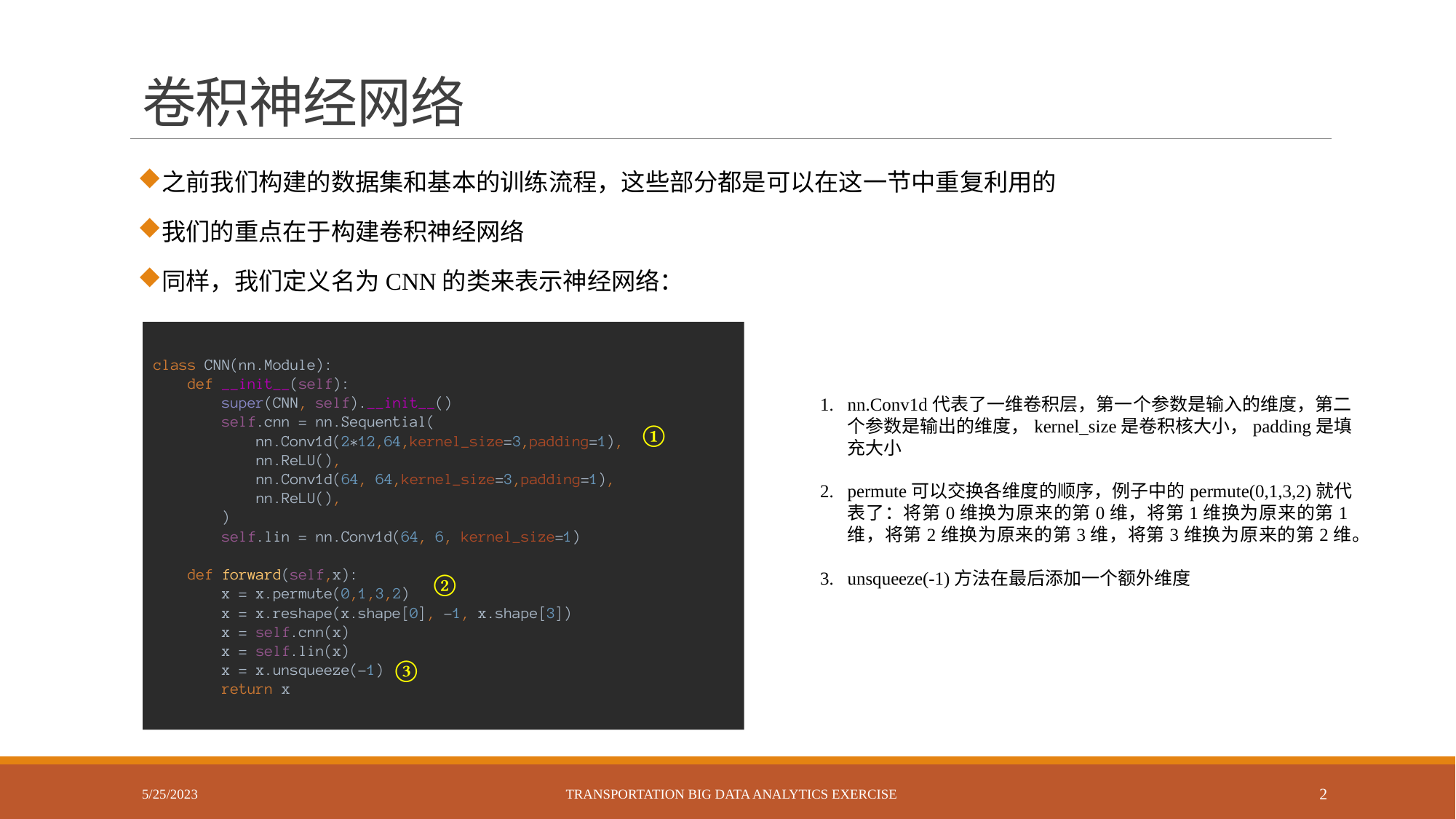

# 卷积神经网络
之前我们构建的数据集和基本的训练流程，这些部分都是可以在这一节中重复利用的
我们的重点在于构建卷积神经网络
同样，我们定义名为CNN的类来表示神经网络：
class CNN(nn.Module):
    def __init__(self):
        super(CNN, self).__init__()
        self.cnn = nn.Sequential(
            nn.Conv1d(2*12,64,kernel_size=3,padding=1),
            nn.ReLU(),
            nn.Conv1d(64, 64,kernel_size=3,padding=1),
            nn.ReLU(),
        )
        self.lin = nn.Conv1d(64, 6, kernel_size=1)
    def forward(self,x):
        x = x.permute(0,1,3,2)
        x = x.reshape(x.shape[0], -1, x.shape[3])
        x = self.cnn(x)
        x = self.lin(x)
        x = x.unsqueeze(-1)
        return x
nn.Conv1d代表了一维卷积层，第一个参数是输入的维度，第二个参数是输出的维度，kernel_size是卷积核大小，padding是填充大小

permute可以交换各维度的顺序，例子中的permute(0,1,3,2)就代表了：将第0维换为原来的第0维，将第1维换为原来的第1维，将第2维换为原来的第3维，将第3维换为原来的第2维。

unsqueeze(-1)方法在最后添加一个额外维度
①
②
③
5/25/2023
Transportation Big Data Analytics exercise
2